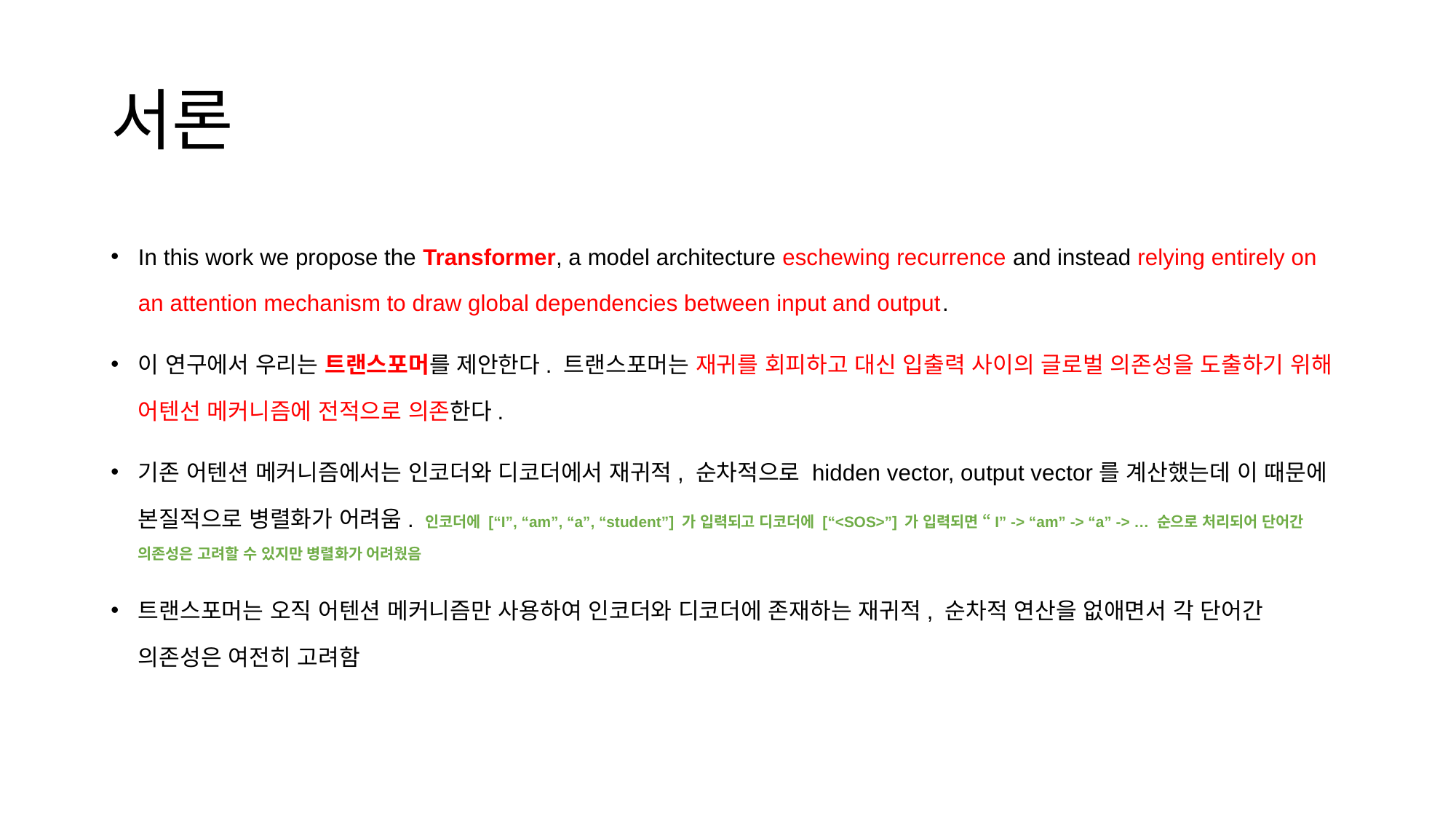

# 서론
In this work we propose the Transformer, a model architecture eschewing recurrence and instead relying entirely on an attention mechanism to draw global dependencies between input and output.
이 연구에서 우리는 트랜스포머를 제안한다. 트랜스포머는 재귀를 회피하고 대신 입출력 사이의 글로벌 의존성을 도출하기 위해 어텐선 메커니즘에 전적으로 의존한다.
기존 어텐션 메커니즘에서는 인코더와 디코더에서 재귀적, 순차적으로 hidden vector, output vector를 계산했는데 이 때문에 본질적으로 병렬화가 어려움. 인코더에 [“I”, “am”, “a”, “student”] 가 입력되고 디코더에 [“<SOS>”] 가 입력되면 “I” -> “am” -> “a” -> … 순으로 처리되어 단어간 의존성은 고려할 수 있지만 병렬화가 어려웠음
트랜스포머는 오직 어텐션 메커니즘만 사용하여 인코더와 디코더에 존재하는 재귀적, 순차적 연산을 없애면서 각 단어간 의존성은 여전히 고려함